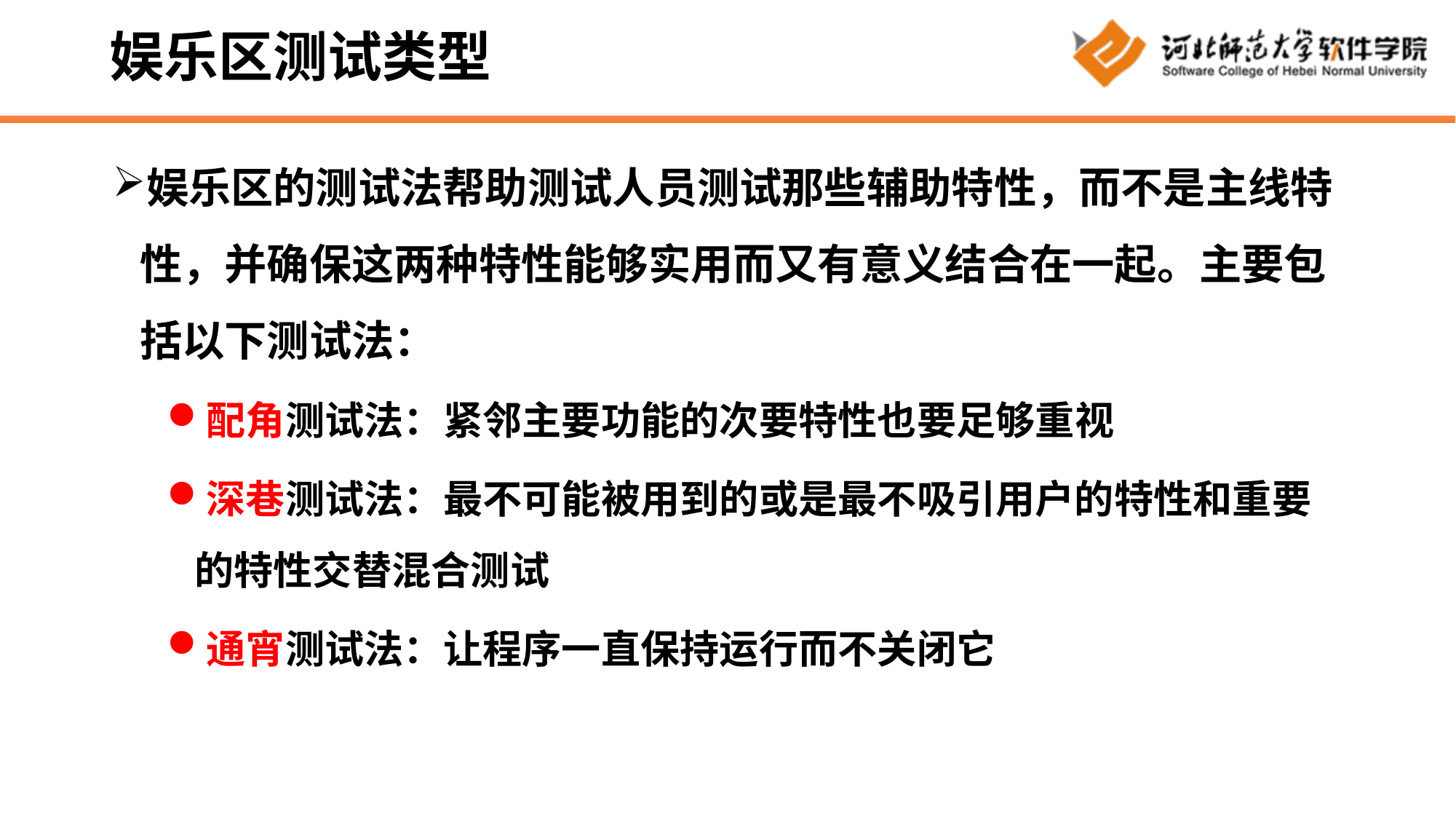

# 娱乐区测试类型
娱乐区的测试法帮助测试人员测试那些辅助特性，而不是主线特性，并确保这两种特性能够实用而又有意义结合在一起。主要包括以下测试法：
配角测试法：紧邻主要功能的次要特性也要足够重视
深巷测试法：最不可能被用到的或是最不吸引用户的特性和重要的特性交替混合测试
通宵测试法：让程序一直保持运行而不关闭它